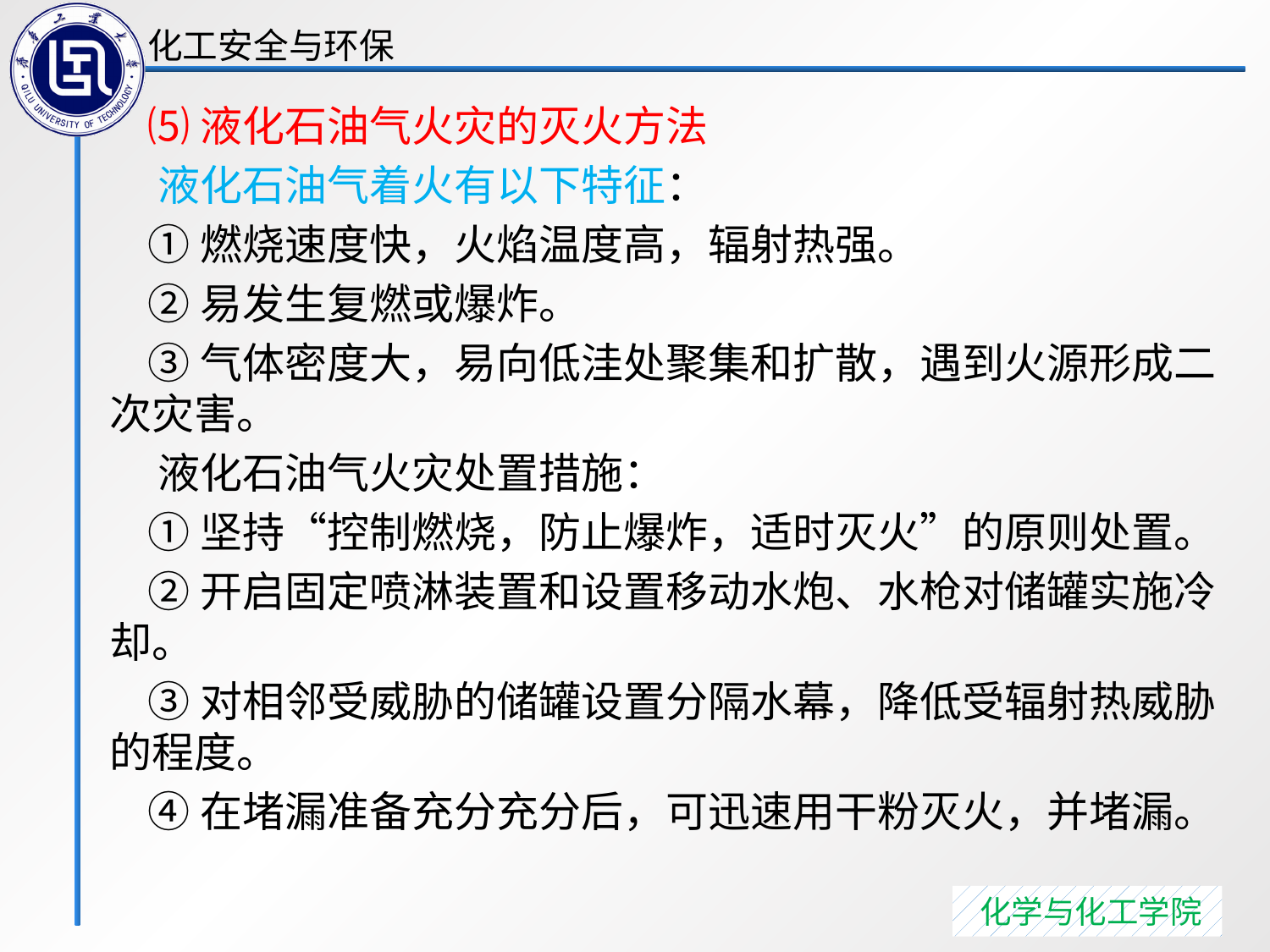

⑸液化石油气火灾的灭火方法
    液化石油气着火有以下特征：
    ①燃烧速度快，火焰温度高，辐射热强。
    ②易发生复燃或爆炸。
    ③气体密度大，易向低洼处聚集和扩散，遇到火源形成二次灾害。
    液化石油气火灾处置措施：
    ①坚持“控制燃烧，防止爆炸，适时灭火”的原则处置。
    ②开启固定喷淋装置和设置移动水炮、水枪对储罐实施冷却。
    ③对相邻受威胁的储罐设置分隔水幕，降低受辐射热威胁的程度。
    ④在堵漏准备充分充分后，可迅速用干粉灭火，并堵漏。